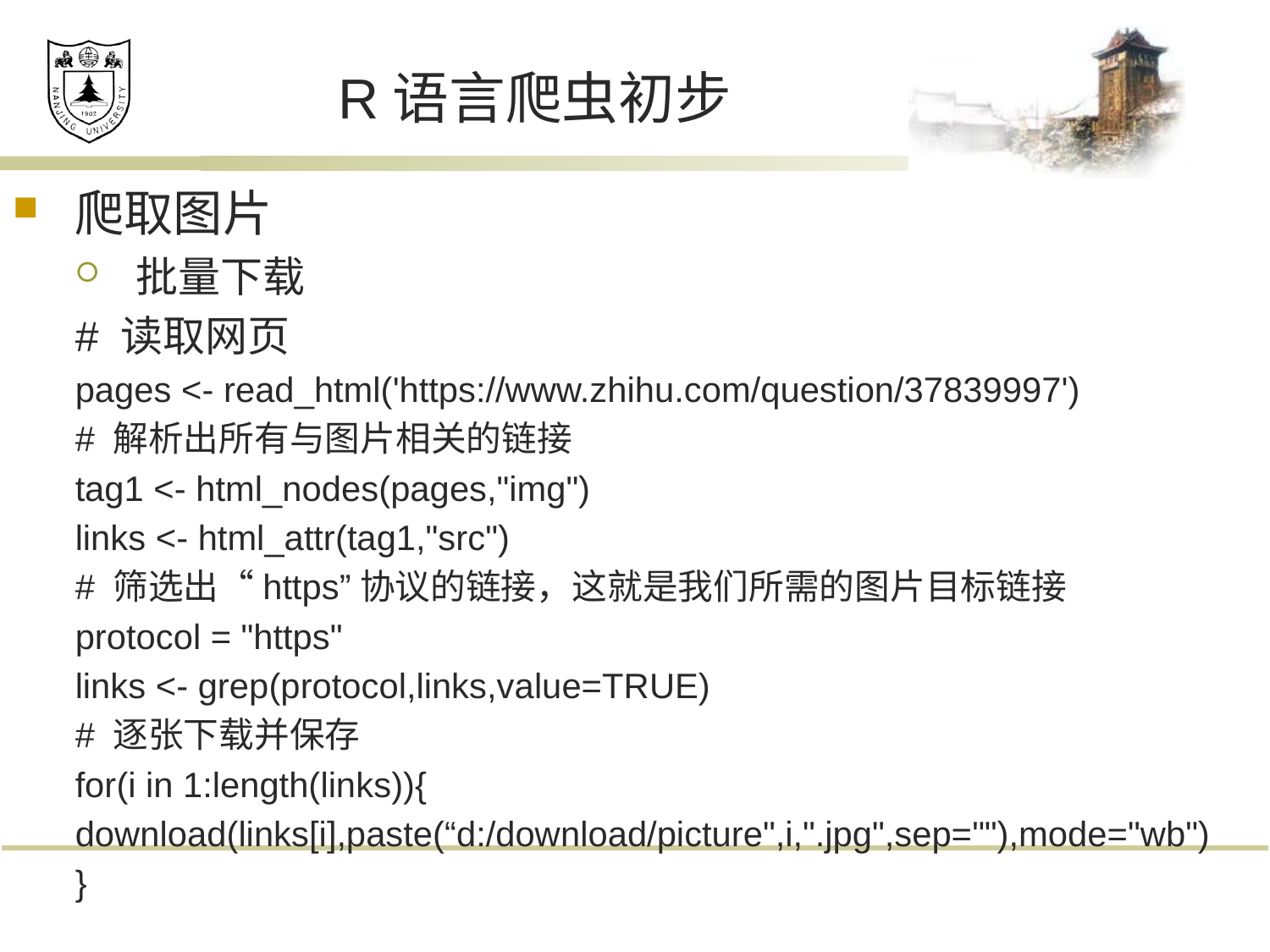

# R语言爬虫初步
爬取图片
批量下载
# 读取网页
pages <- read_html('https://www.zhihu.com/question/37839997')
# 解析出所有与图片相关的链接
tag1 <- html_nodes(pages,"img")
links <- html_attr(tag1,"src")
# 筛选出“https”协议的链接，这就是我们所需的图片目标链接
protocol = "https"
links <- grep(protocol,links,value=TRUE)
# 逐张下载并保存
for(i in 1:length(links)){
download(links[i],paste(“d:/download/picture",i,".jpg",sep=""),mode="wb")
}